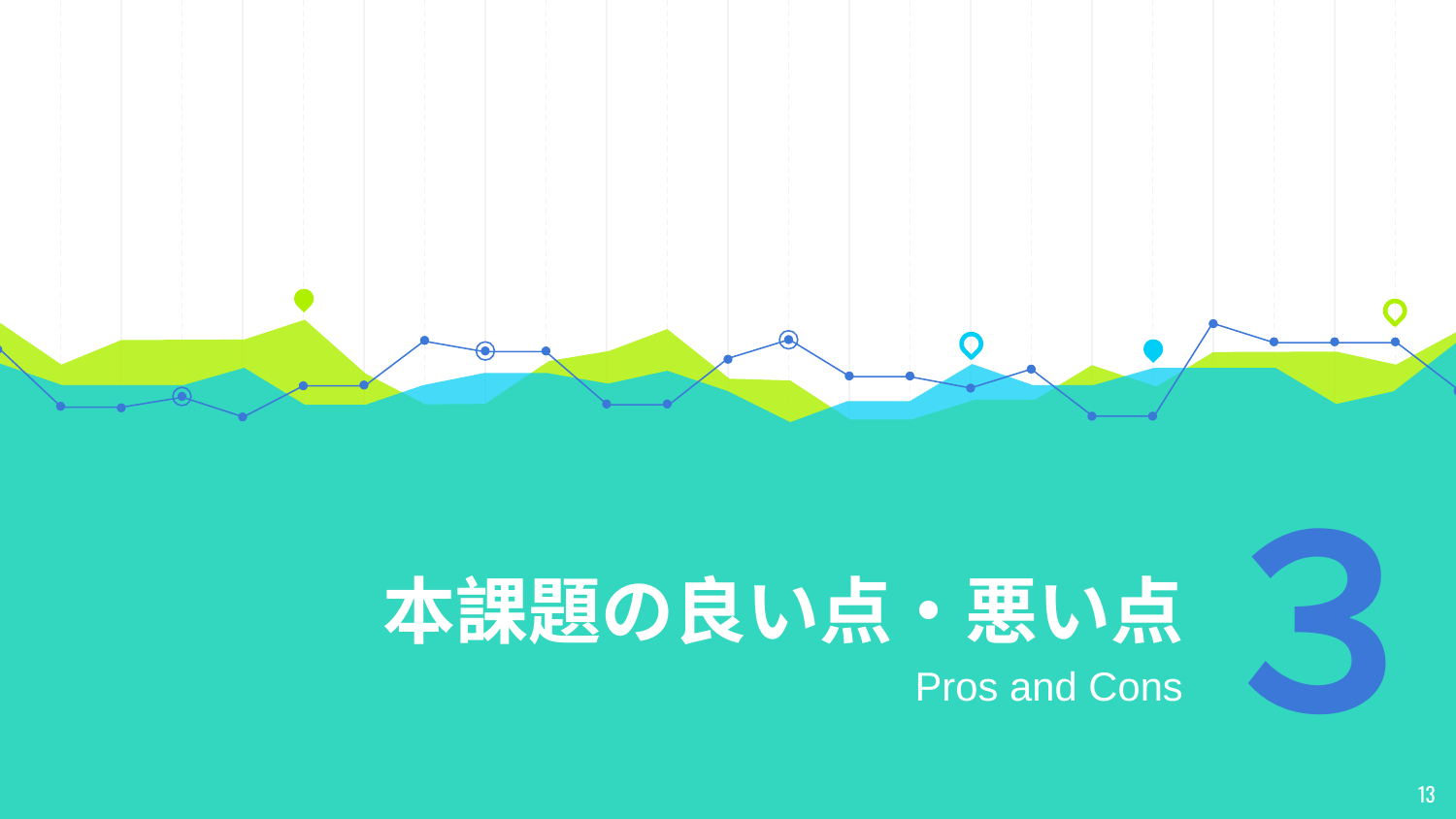

# 本課題の良い点・悪い点
３
Pros and Cons
13